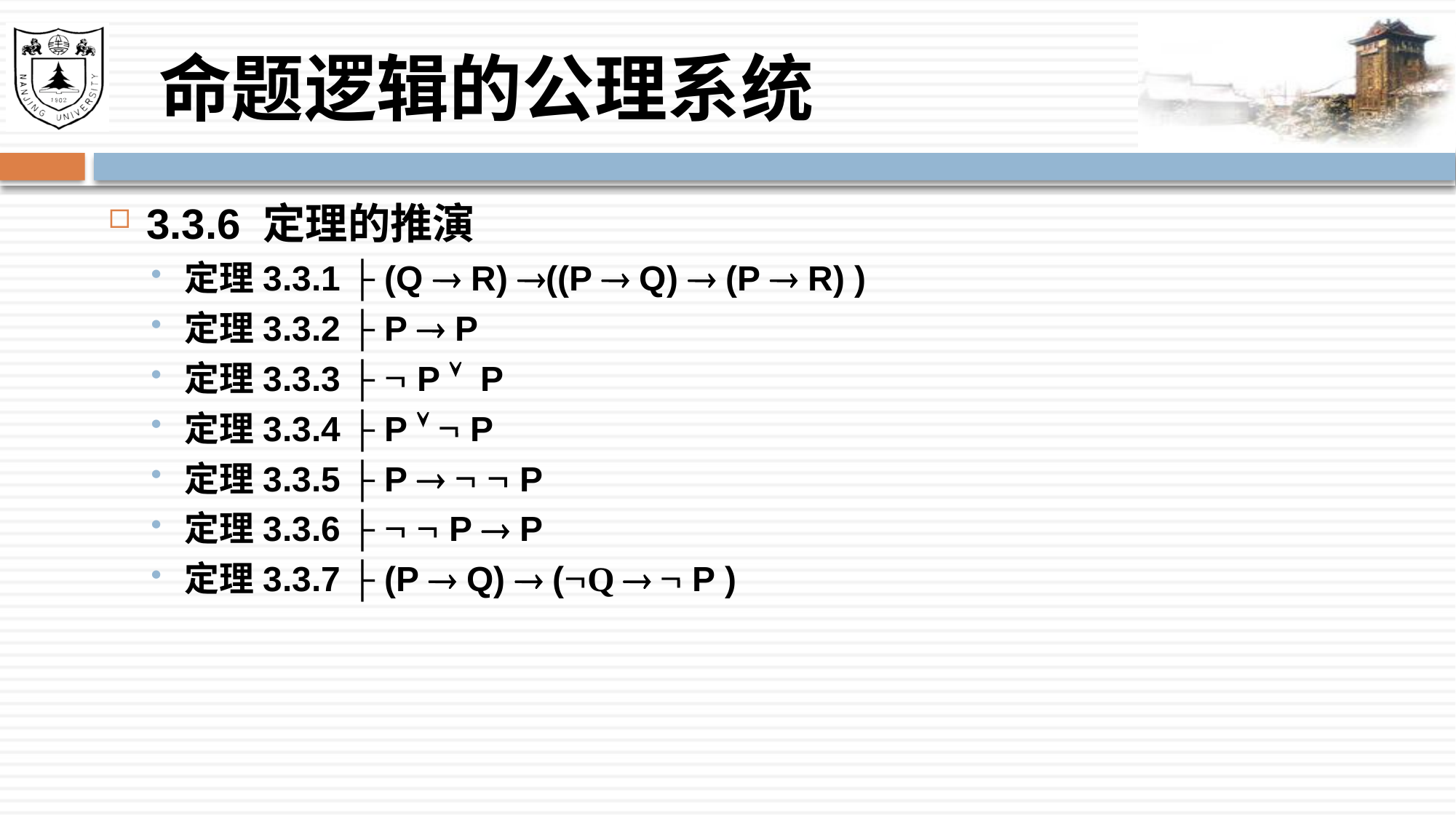

# 命题逻辑的公理系统
3.3.6 定理的推演
定理3.3.1 ├ (Q → R) →((P → Q) → (P → R) )
定理3.3.2 ├ P → P
定理3.3.3 ├ ¬ P ∨  P
定理3.3.4 ├ P ∨ ¬ P
定理3.3.5 ├ P → ¬ ¬ P
定理3.3.6 ├ ¬ ¬ P → P
定理3.3.7 ├ (P → Q) → (¬Q → ¬ P )